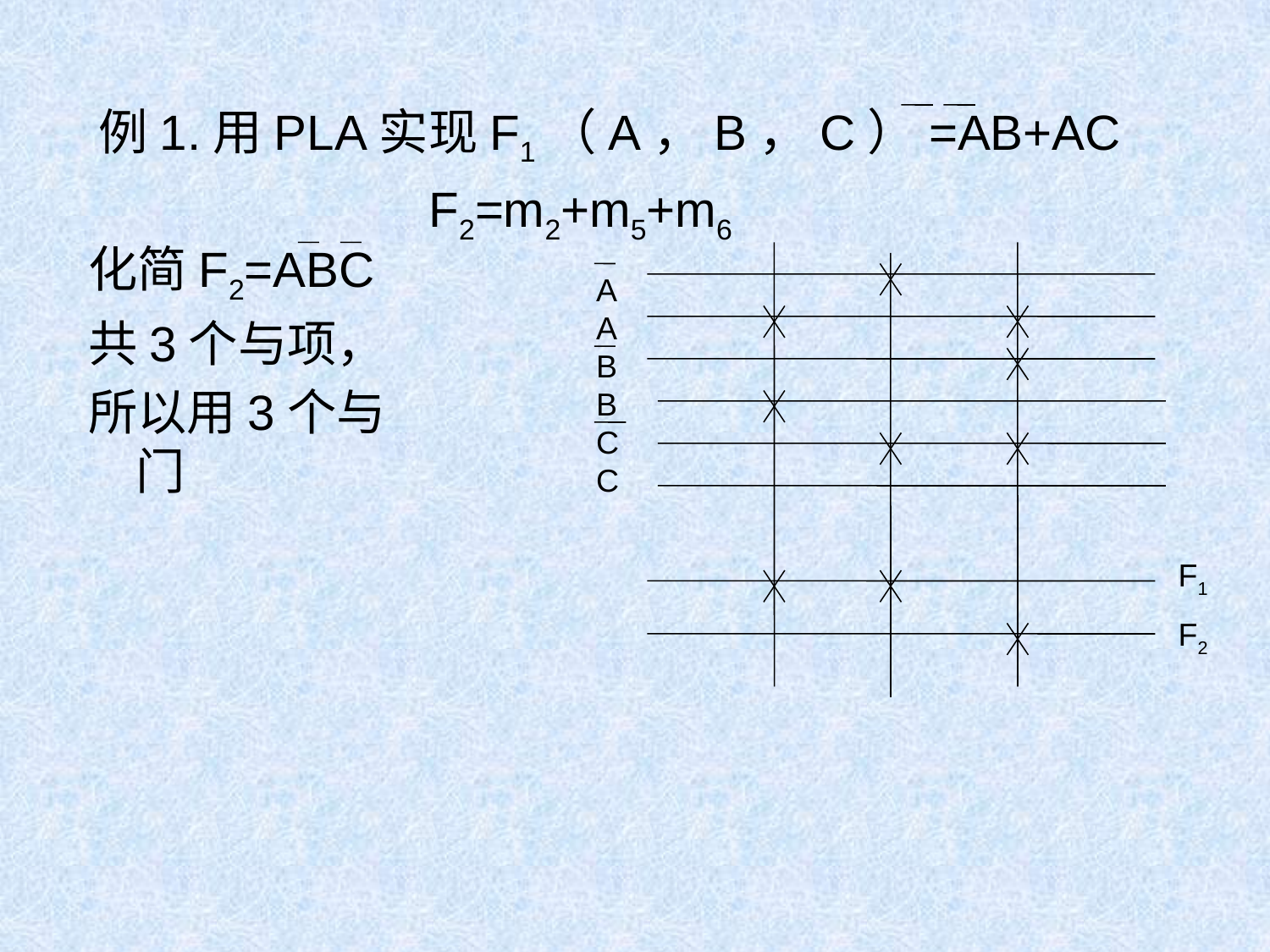

例1.用PLA实现F1（A，B，C）=AB+AC
                        F2=m2+m5+m6

化简F2=ABC

AABBCC

共3个与项，
所以用3个与门

F1
F2